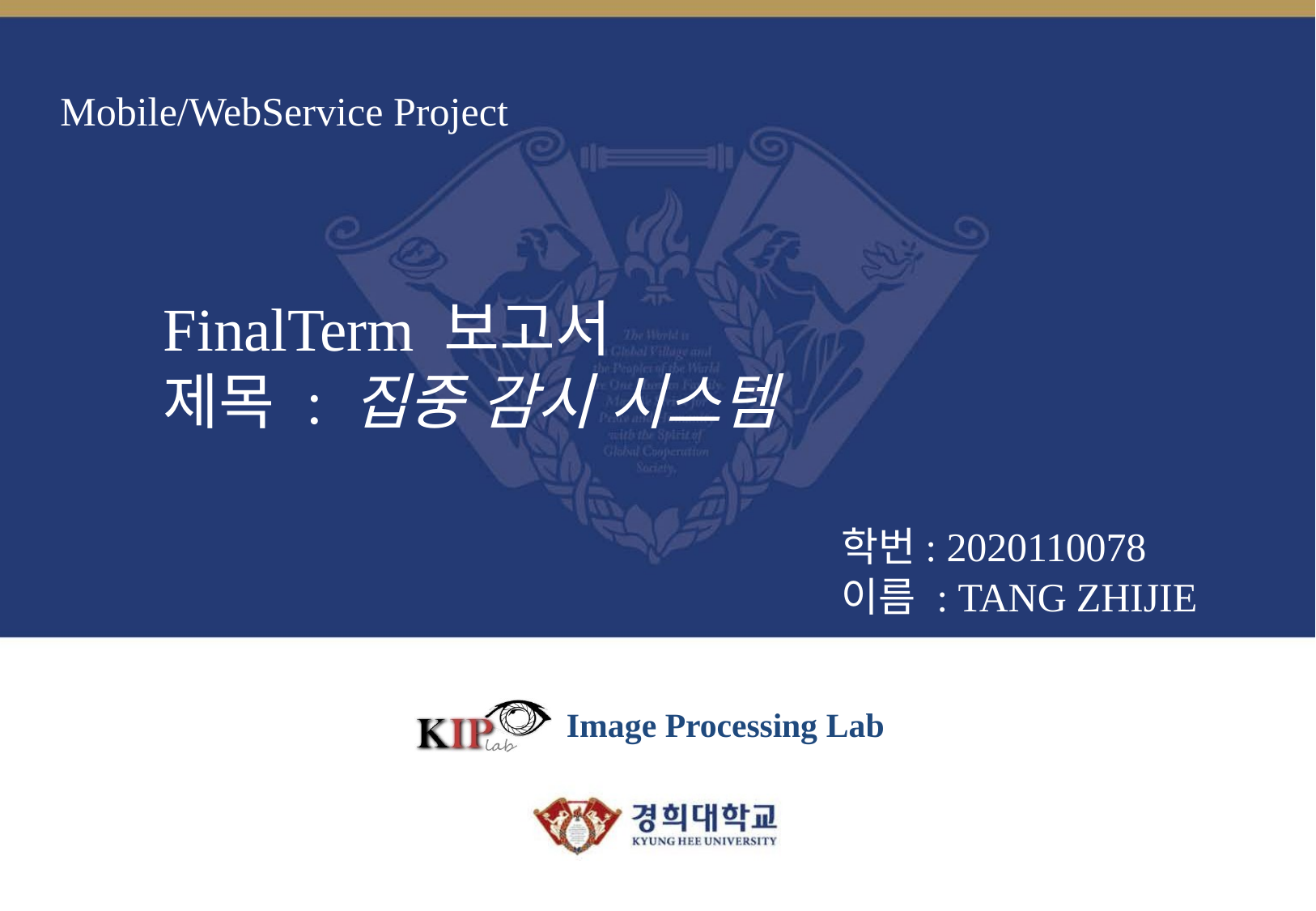

# Mobile/WebService Project
FinalTerm 보고서
제목 : 집중 감시 시스템

학번: 2020110078
이름 : TANG ZHIJIE

Image Processing Lab